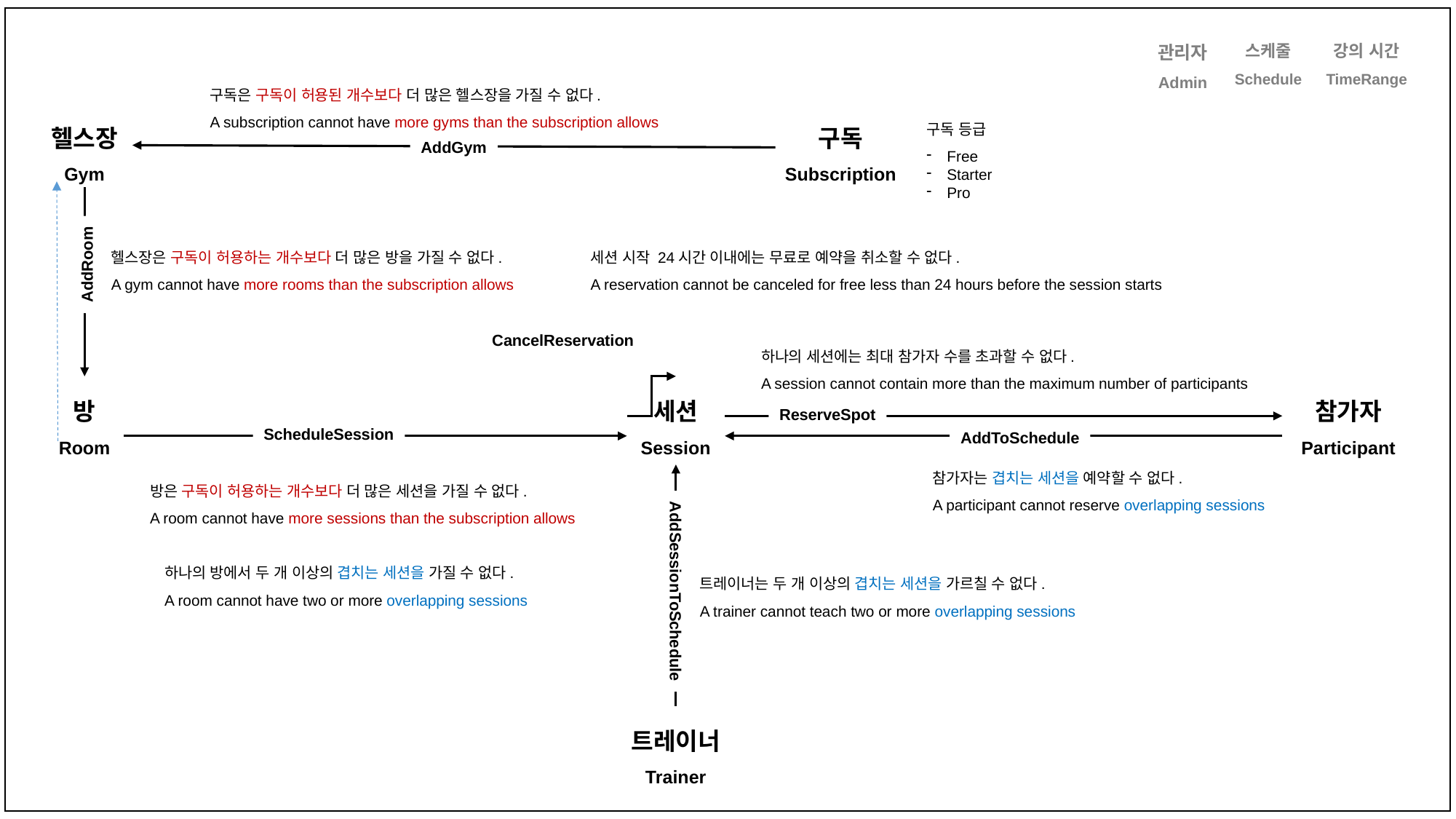

관리자
Admin
스케줄
Schedule
강의 시간
TimeRange
구독은 구독이 허용된 개수보다 더 많은 헬스장을 가질 수 없다.
A subscription cannot have more gyms than the subscription allows
헬스장
Gym
구독
Subscription
구독 등급
Free
Starter
Pro
AddGym
헬스장은 구독이 허용하는 개수보다 더 많은 방을 가질 수 없다.
A gym cannot have more rooms than the subscription allows
세션 시작 24시간 이내에는 무료로 예약을 취소할 수 없다.
A reservation cannot be canceled for free less than 24 hours before the session starts
AddRoom
CancelReservation
하나의 세션에는 최대 참가자 수를 초과할 수 없다.
A session cannot contain more than the maximum number of participants
방
Room
세션
Session
참가자
Participant
ReserveSpot

ScheduleSession
AddToSchedule
참가자는 겹치는 세션을 예약할 수 없다.
A participant cannot reserve overlapping sessions
방은 구독이 허용하는 개수보다 더 많은 세션을 가질 수 없다.
A room cannot have more sessions than the subscription allows
하나의 방에서 두 개 이상의 겹치는 세션을 가질 수 없다.
A room cannot have two or more overlapping sessions
트레이너는 두 개 이상의 겹치는 세션을 가르칠 수 없다.
A trainer cannot teach two or more overlapping sessions
AddSessionToSchedule
트레이너
Trainer